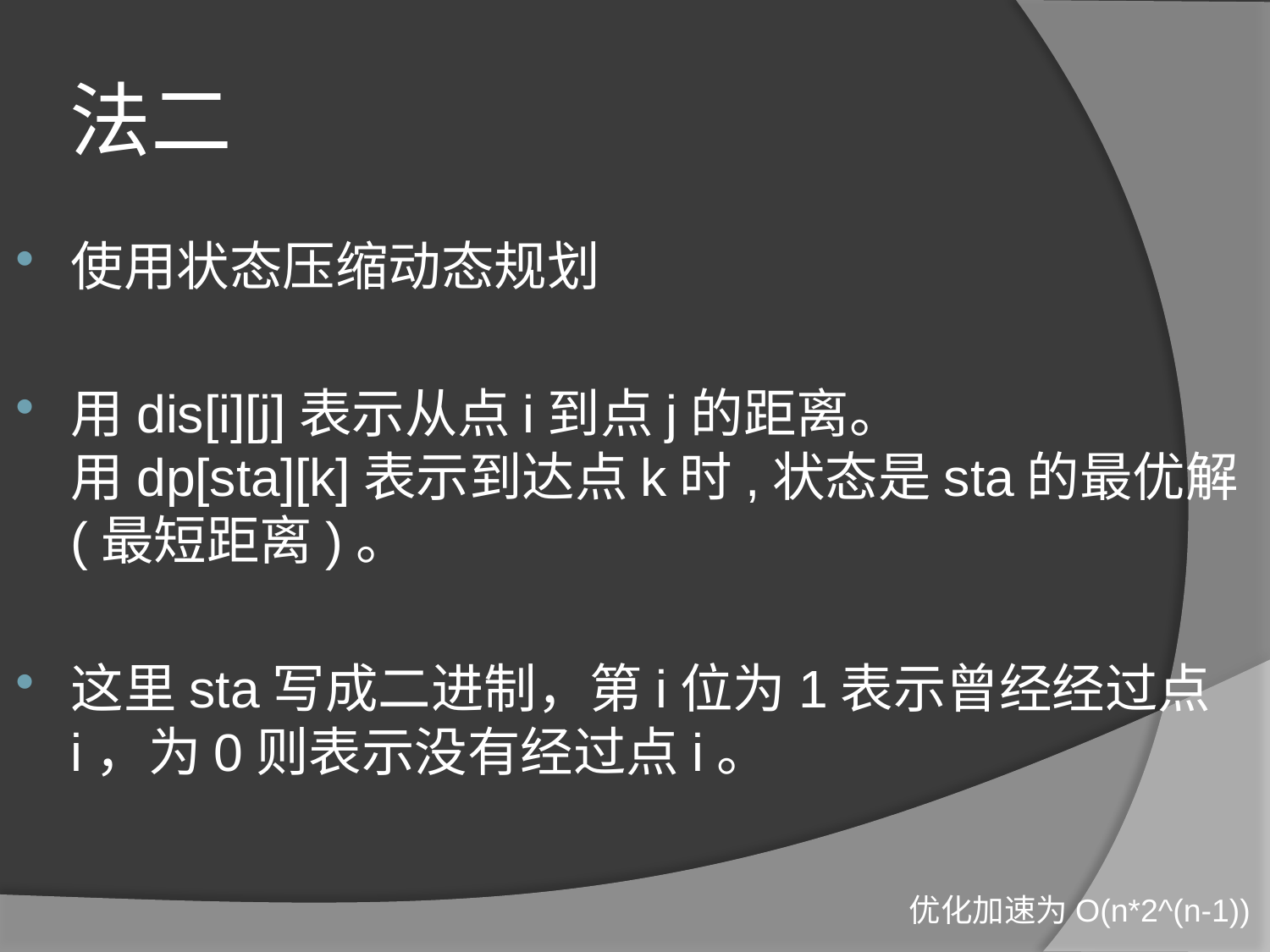

法二
使用状态压缩动态规划

用dis[i][j]表示从点i到点j的距离。
用dp[sta][k]表示到达点k时,状态是sta的最优解(最短距离)。

这里sta写成二进制，第i位为1表示曾经经过点i，为0则表示没有经过点i。

优化加速为O(n*2^(n-1))